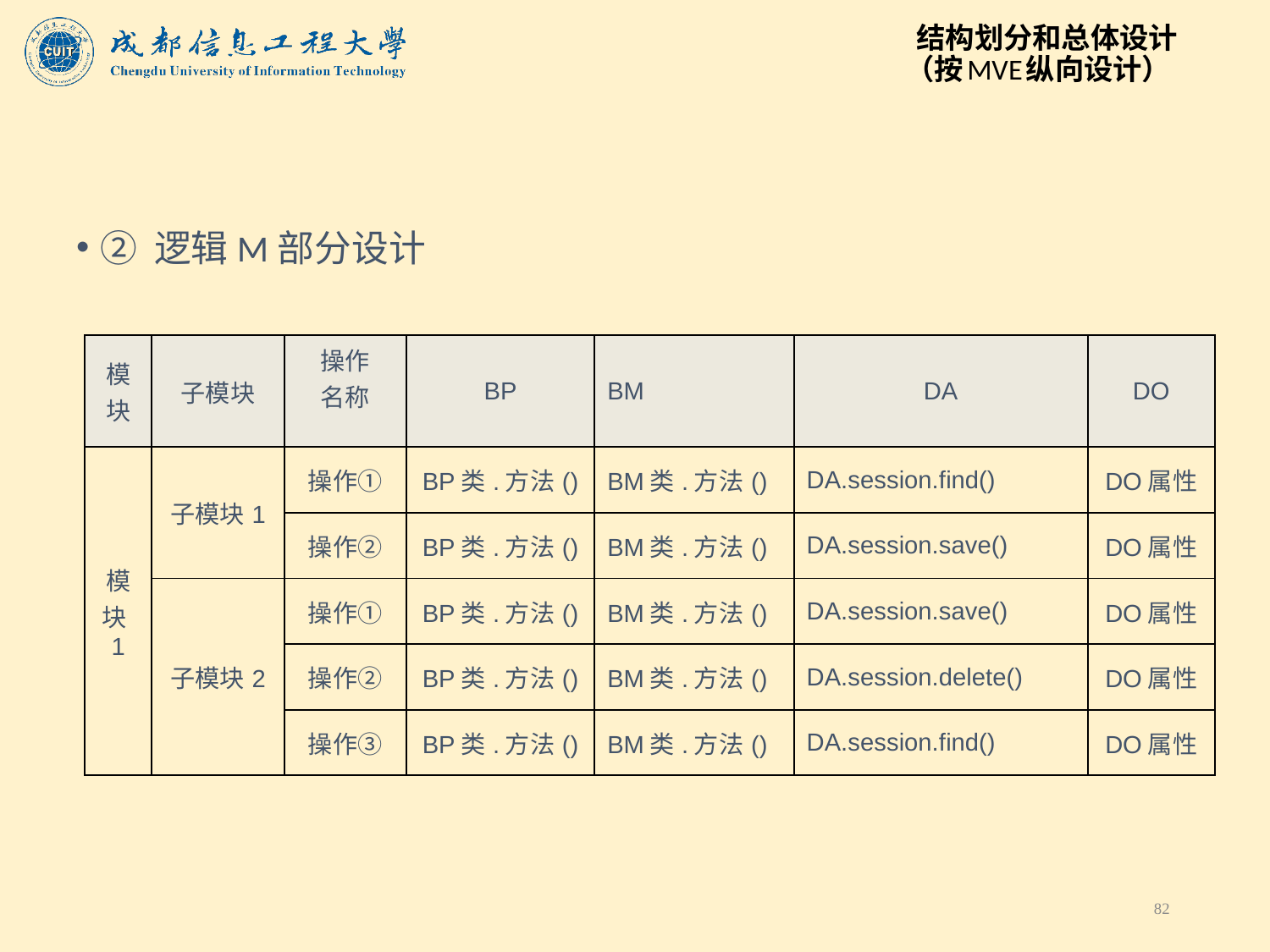

# 结构划分和总体设计 （按MVE纵向设计）
② 逻辑M部分设计

| 模块 | 子模块 | 操作 名称 | BP | BM | DA | DO |
| --- | --- | --- | --- | --- | --- | --- |
| 模块1 | 子模块1 | 操作① | BP类.方法() | BM类.方法() | DA.session.find() | DO属性 |
|  |  | 操作② | BP类.方法() | BM类.方法() | DA.session.save() | DO属性 |
|  | 子模块2 | 操作① | BP类.方法() | BM类.方法() | DA.session.save() | DO属性 |
|  |  | 操作② | BP类.方法() | BM类.方法() | DA.session.delete() | DO属性 |
|  |  | 操作③ | BP类.方法() | BM类.方法() | DA.session.find() | DO属性 |
82